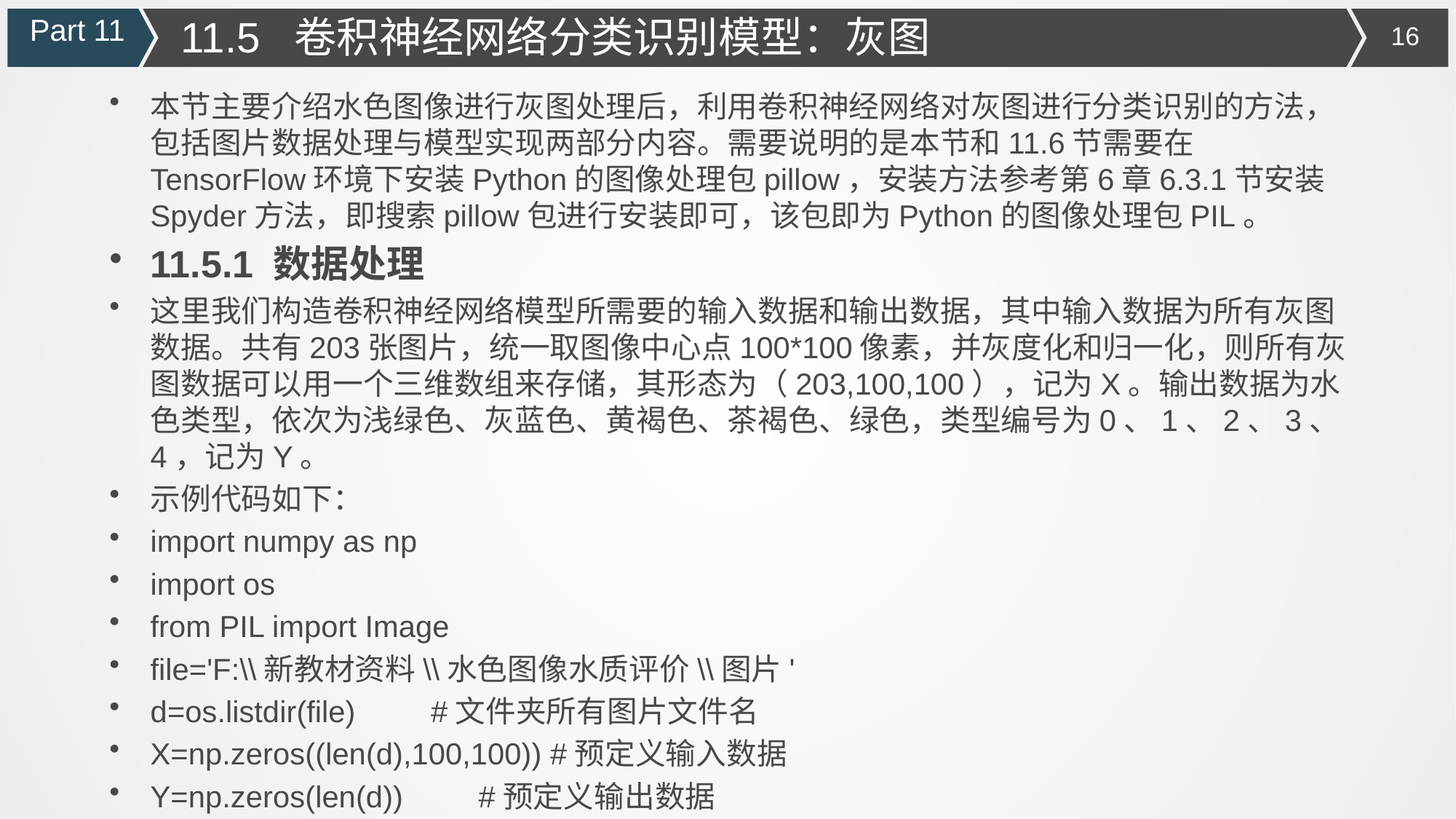

11.5  卷积神经网络分类识别模型：灰图
Part 11
本节主要介绍水色图像进行灰图处理后，利用卷积神经网络对灰图进行分类识别的方法，包括图片数据处理与模型实现两部分内容。需要说明的是本节和11.6节需要在TensorFlow环境下安装Python的图像处理包pillow，安装方法参考第6章6.3.1节安装Spyder方法，即搜索pillow包进行安装即可，该包即为Python的图像处理包PIL。
11.5.1 数据处理
这里我们构造卷积神经网络模型所需要的输入数据和输出数据，其中输入数据为所有灰图数据。共有203张图片，统一取图像中心点100*100像素，并灰度化和归一化，则所有灰图数据可以用一个三维数组来存储，其形态为（203,100,100），记为X。输出数据为水色类型，依次为浅绿色、灰蓝色、黄褐色、茶褐色、绿色，类型编号为0、1、2、3、4，记为Y。
示例代码如下：
import numpy as np
import os
from PIL import Image
file='F:\\新教材资料\\水色图像水质评价\\图片'
d=os.listdir(file)         #文件夹所有图片文件名
X=np.zeros((len(d),100,100)) #预定义输入数据
Y=np.zeros(len(d))         #预定义输出数据